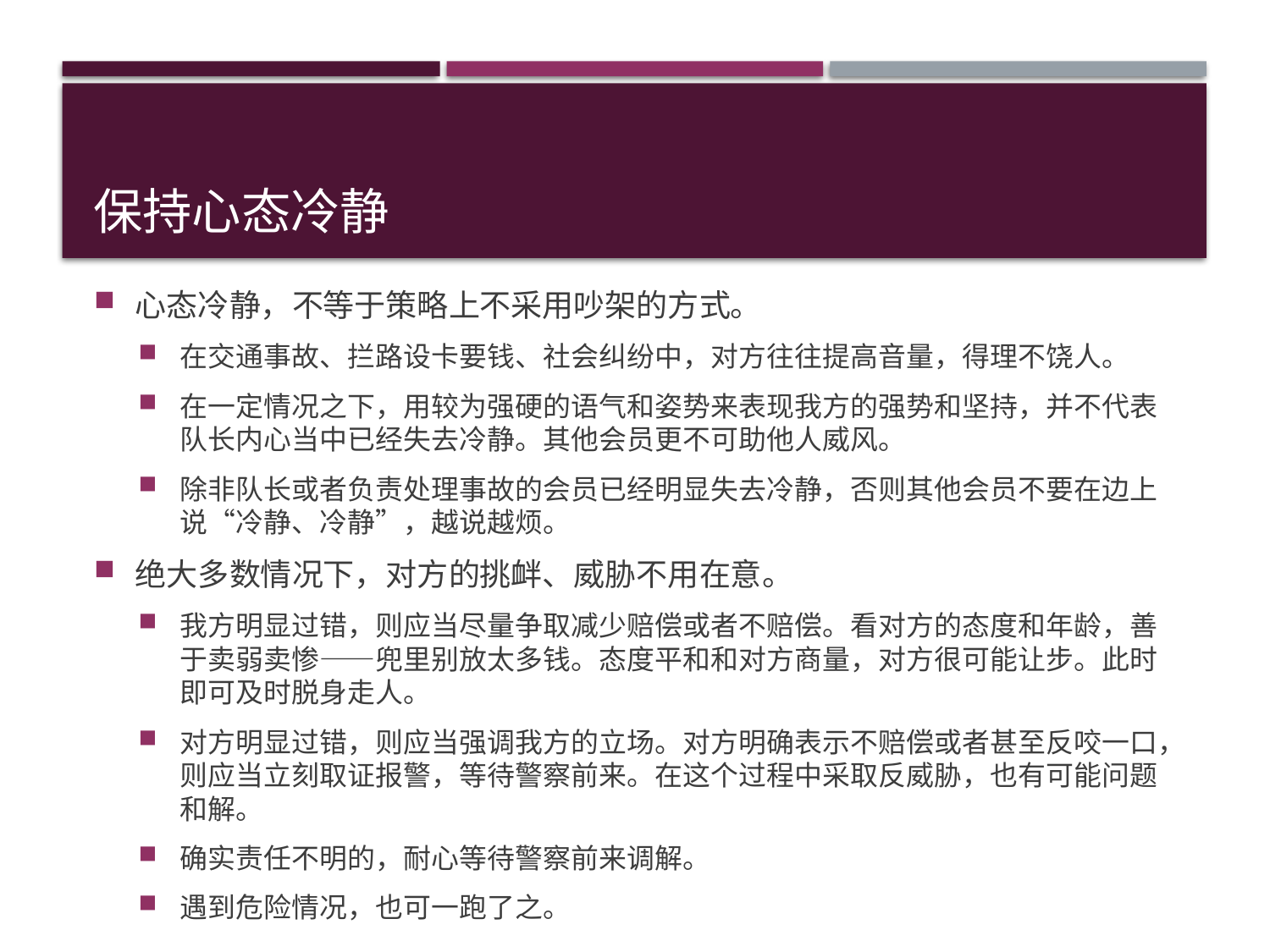

# 保持心态冷静
心态冷静，不等于策略上不采用吵架的方式。
在交通事故、拦路设卡要钱、社会纠纷中，对方往往提高音量，得理不饶人。
在一定情况之下，用较为强硬的语气和姿势来表现我方的强势和坚持，并不代表队长内心当中已经失去冷静。其他会员更不可助他人威风。
除非队长或者负责处理事故的会员已经明显失去冷静，否则其他会员不要在边上说“冷静、冷静”，越说越烦。
绝大多数情况下，对方的挑衅、威胁不用在意。
我方明显过错，则应当尽量争取减少赔偿或者不赔偿。看对方的态度和年龄，善于卖弱卖惨——兜里别放太多钱。态度平和和对方商量，对方很可能让步。此时即可及时脱身走人。
对方明显过错，则应当强调我方的立场。对方明确表示不赔偿或者甚至反咬一口，则应当立刻取证报警，等待警察前来。在这个过程中采取反威胁，也有可能问题和解。
确实责任不明的，耐心等待警察前来调解。
遇到危险情况，也可一跑了之。